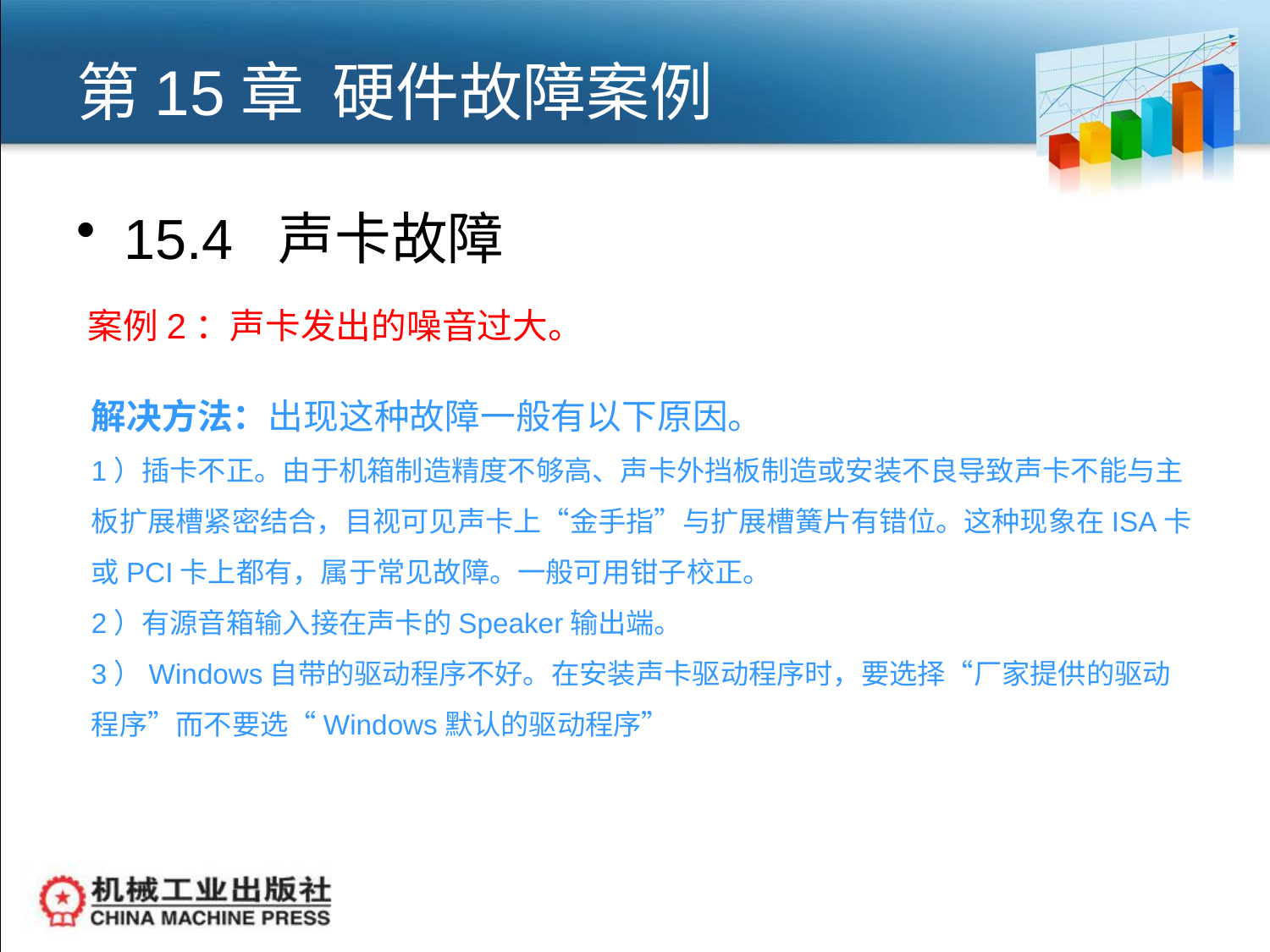

# 第15章  硬件故障案例
15.4  声卡故障
案例2：声卡发出的噪音过大。
解决方法：出现这种故障一般有以下原因。
1）插卡不正。由于机箱制造精度不够高、声卡外挡板制造或安装不良导致声卡不能与主板扩展槽紧密结合，目视可见声卡上“金手指”与扩展槽簧片有错位。这种现象在ISA卡或PCI卡上都有，属于常见故障。一般可用钳子校正。
2）有源音箱输入接在声卡的Speaker输出端。
3）Windows自带的驱动程序不好。在安装声卡驱动程序时，要选择“厂家提供的驱动程序”而不要选“Windows默认的驱动程序”